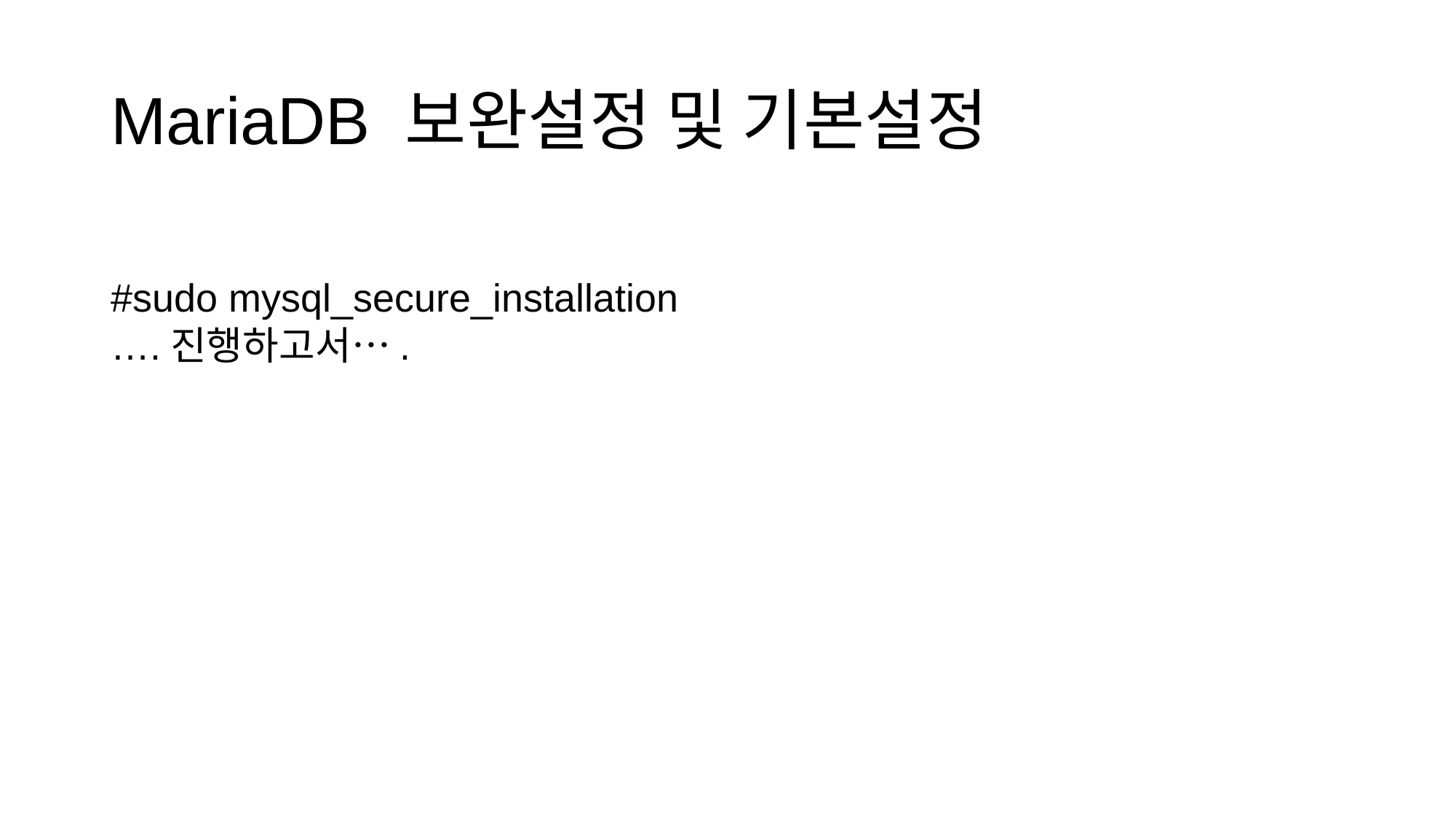

# MariaDB 보완설정 및 기본설정

#sudo mysql_secure_installation
….진행하고서….